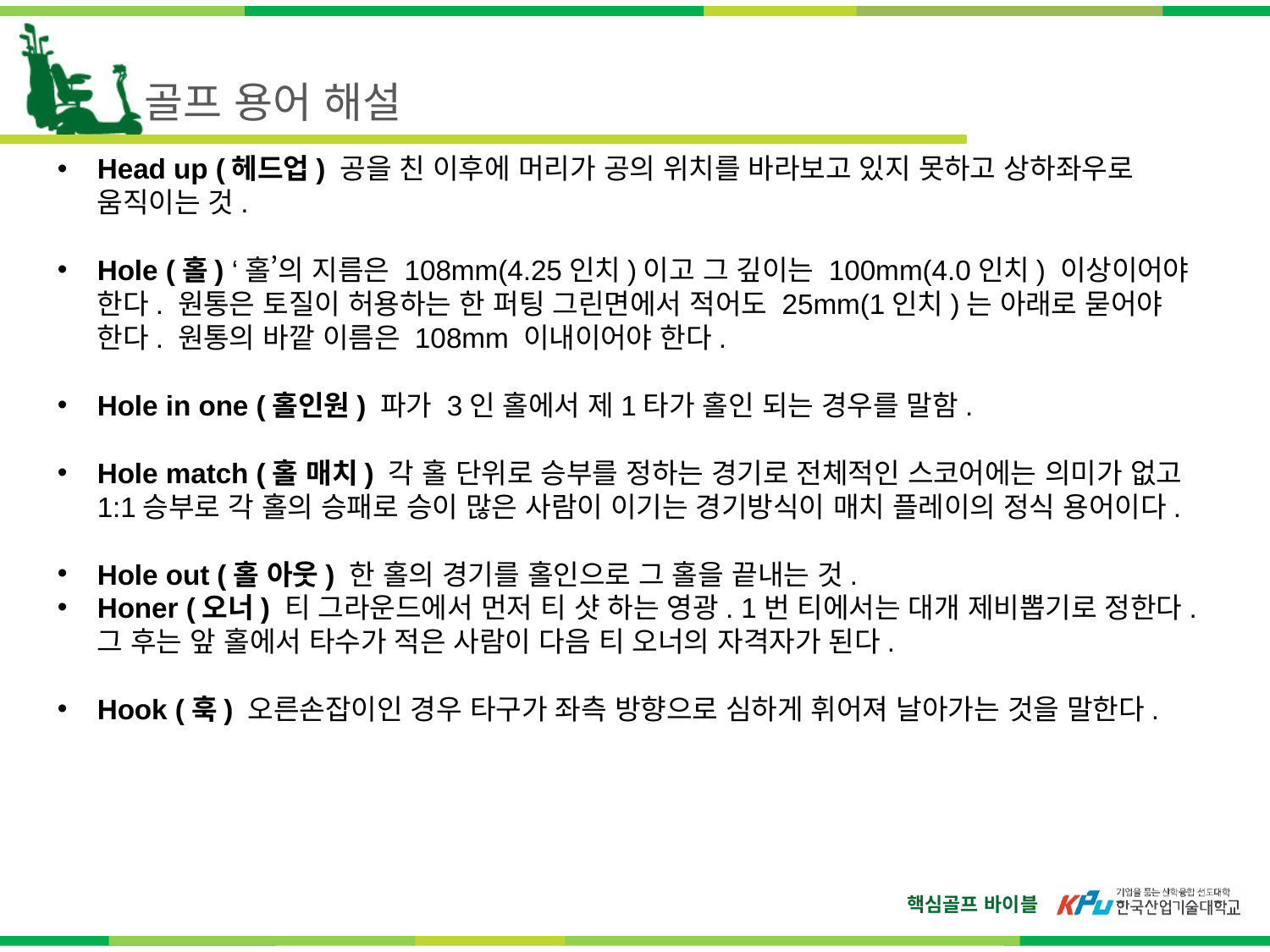

골프 용어 해설

Head up (헤드업) 공을 친 이후에 머리가 공의 위치를 바라보고 있지 못하고 상하좌우로 움직이는 것.

Hole (홀) ‘홀’의 지름은 108mm(4.25인치)이고 그 깊이는 100mm(4.0인치) 이상이어야 한다. 원통은 토질이 허용하는 한 퍼팅 그린면에서 적어도 25mm(1인치)는 아래로 묻어야 한다. 원통의 바깥 이름은 108mm 이내이어야 한다.

Hole in one (홀인원) 파가 3인 홀에서 제1타가 홀인 되는 경우를 말함.

Hole match (홀 매치) 각 홀 단위로 승부를 정하는 경기로 전체적인 스코어에는 의미가 없고 1:1승부로 각 홀의 승패로 승이 많은 사람이 이기는 경기방식이 매치 플레이의 정식 용어이다.

Hole out (홀 아웃) 한 홀의 경기를 홀인으로 그 홀을 끝내는 것.
Honer (오너) 티 그라운드에서 먼저 티 샷 하는 영광. 1번 티에서는 대개 제비뽑기로 정한다. 그 후는 앞 홀에서 타수가 적은 사람이 다음 티 오너의 자격자가 된다.

Hook (훅) 오른손잡이인 경우 타구가 좌측 방향으로 심하게 휘어져 날아가는 것을 말한다.